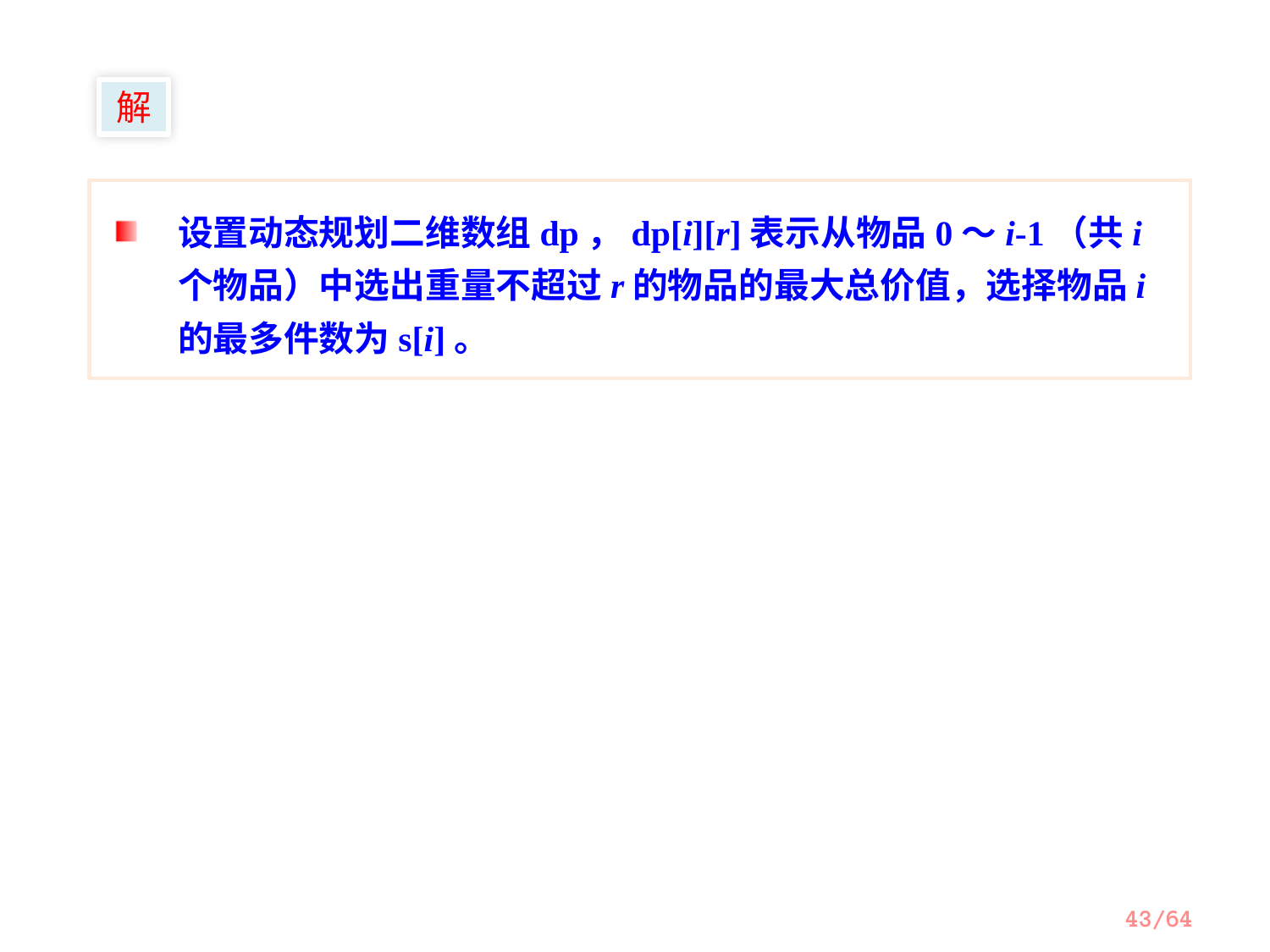

解
设置动态规划二维数组dp，dp[i][r]表示从物品0～i-1（共i个物品）中选出重量不超过r的物品的最大总价值，选择物品i的最多件数为s[i]。
43/64